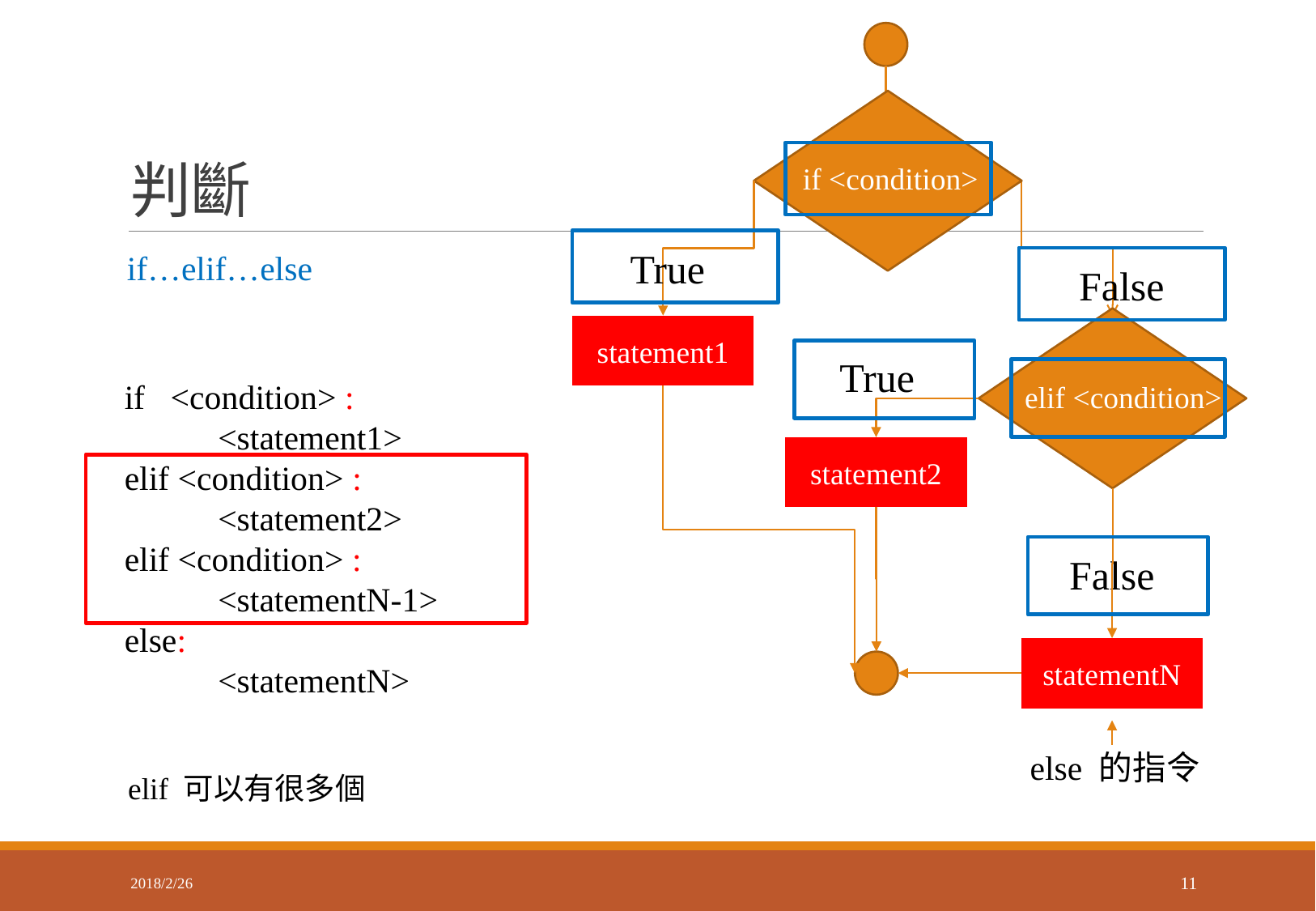

if <condition>
True
False
statement1

True
elif <condition>
statement2
False
statementN
# 判斷

 if…elif…else

if   <condition> :
           <statement1>
elif <condition> :
           <statement2>
elif <condition> :
           <statementN-1>
else:
           <statementN>

else 的指令
elif 可以有很多個
2018/2/26
11